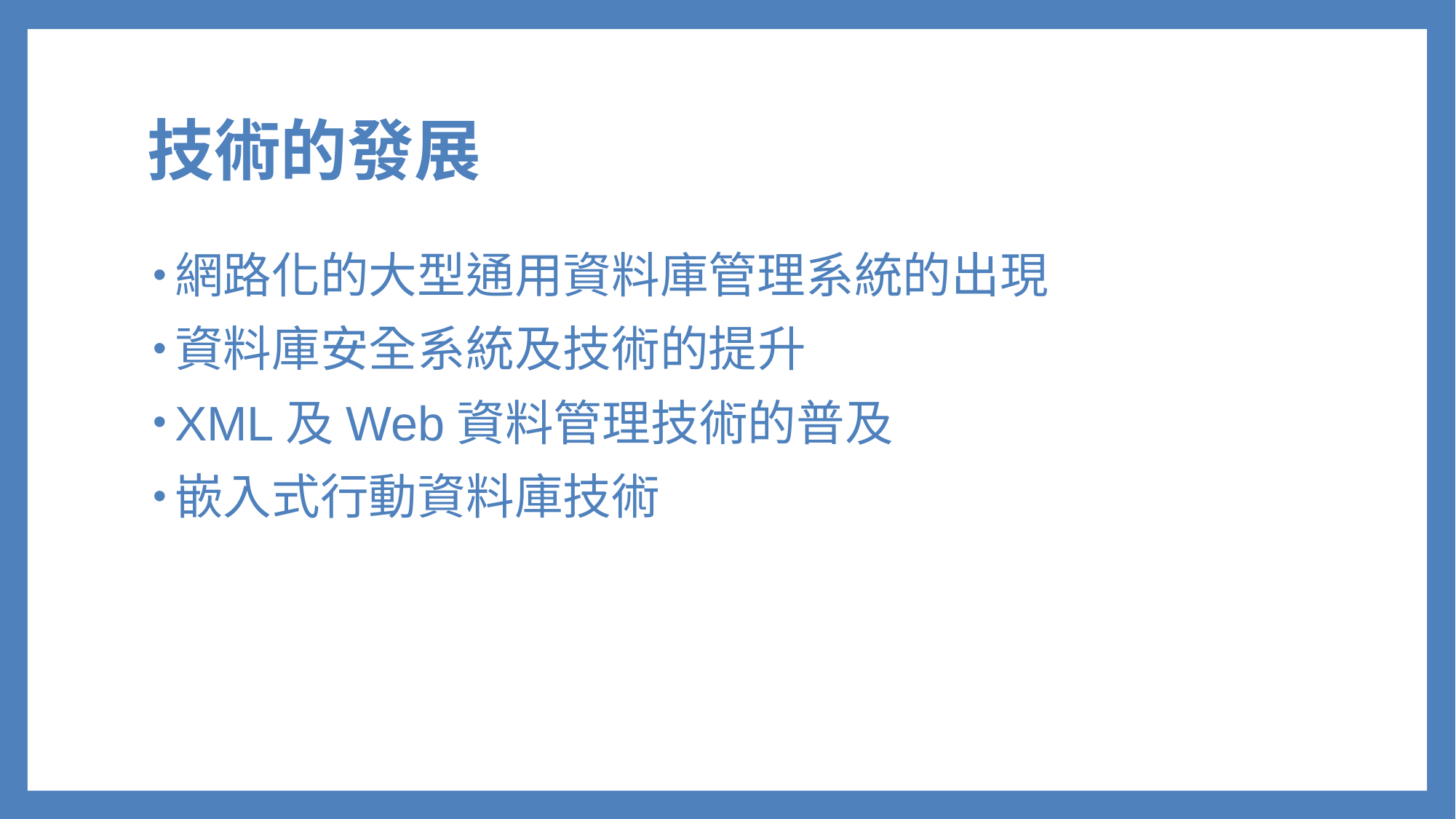

# 技術的發展
網路化的大型通用資料庫管理系統的出現
資料庫安全系統及技術的提升
XML及Web資料管理技術的普及
嵌入式行動資料庫技術